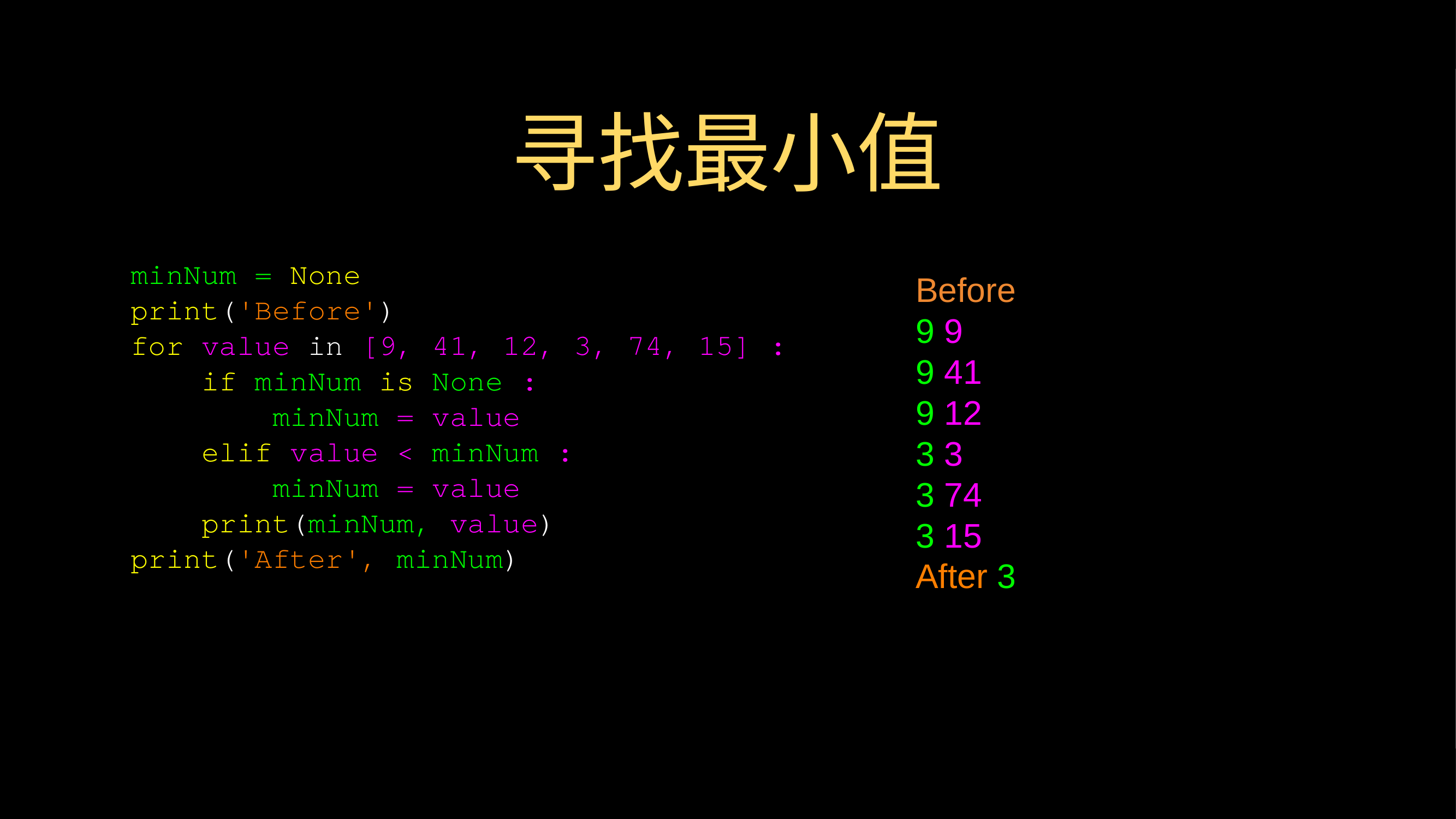

# 寻找最小值
minNum = None
print('Before')
for value in [9, 41, 12, 3, 74, 15] :
    if minNum is None :
        minNum = value
    elif value < minNum :
        minNum = value
    print(minNum, value)
print('After', minNum)
Before
9 9
9 41
9 12
3 3
3 74
3 15
After 3